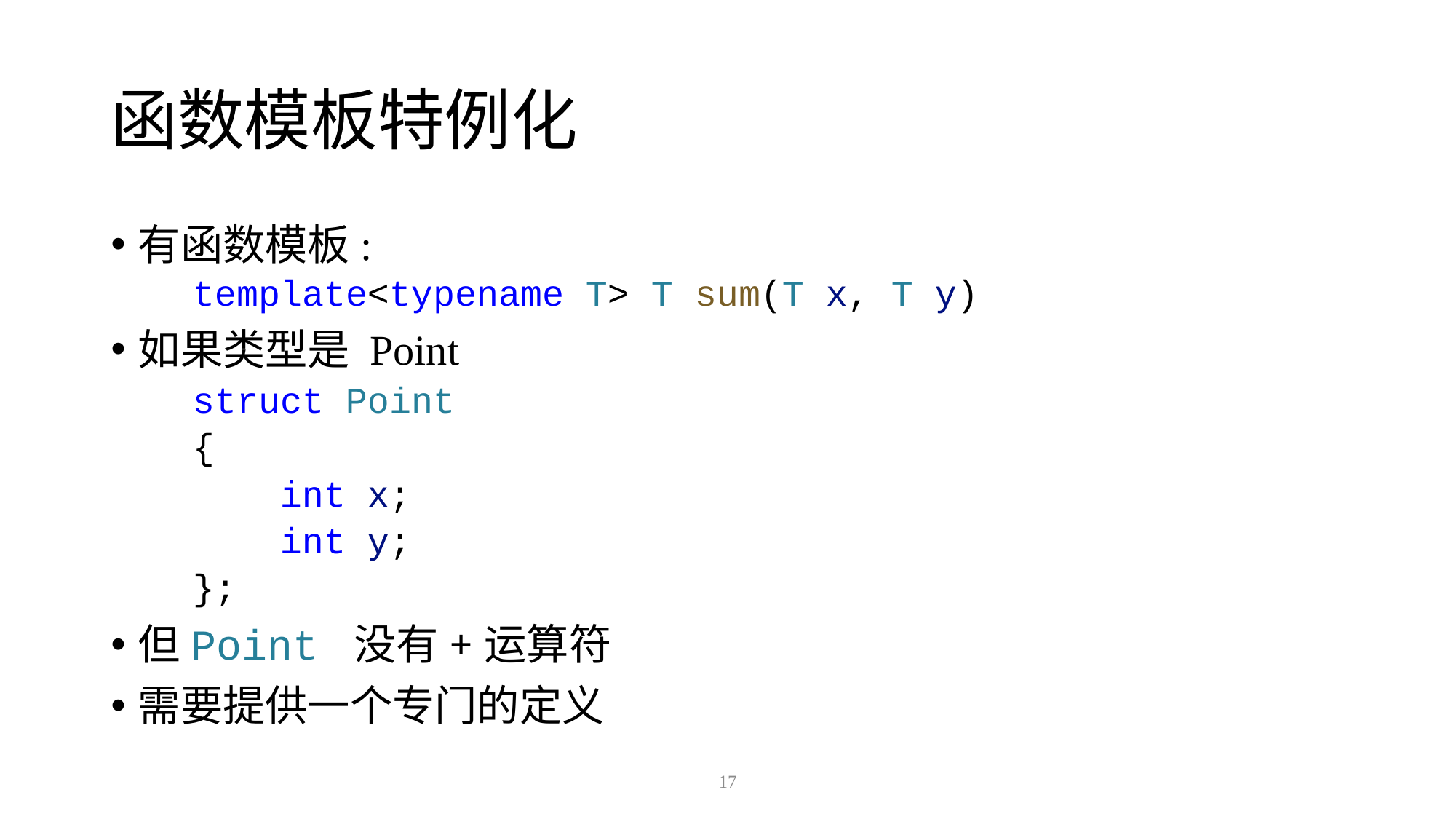

# 函数模板特例化
有函数模板:
     template<typename T> T sum(T x, T y)
如果类型是 Point
struct Point
{
    int x;
    int y;
};
但Point 没有+运算符
需要提供一个专门的定义
17